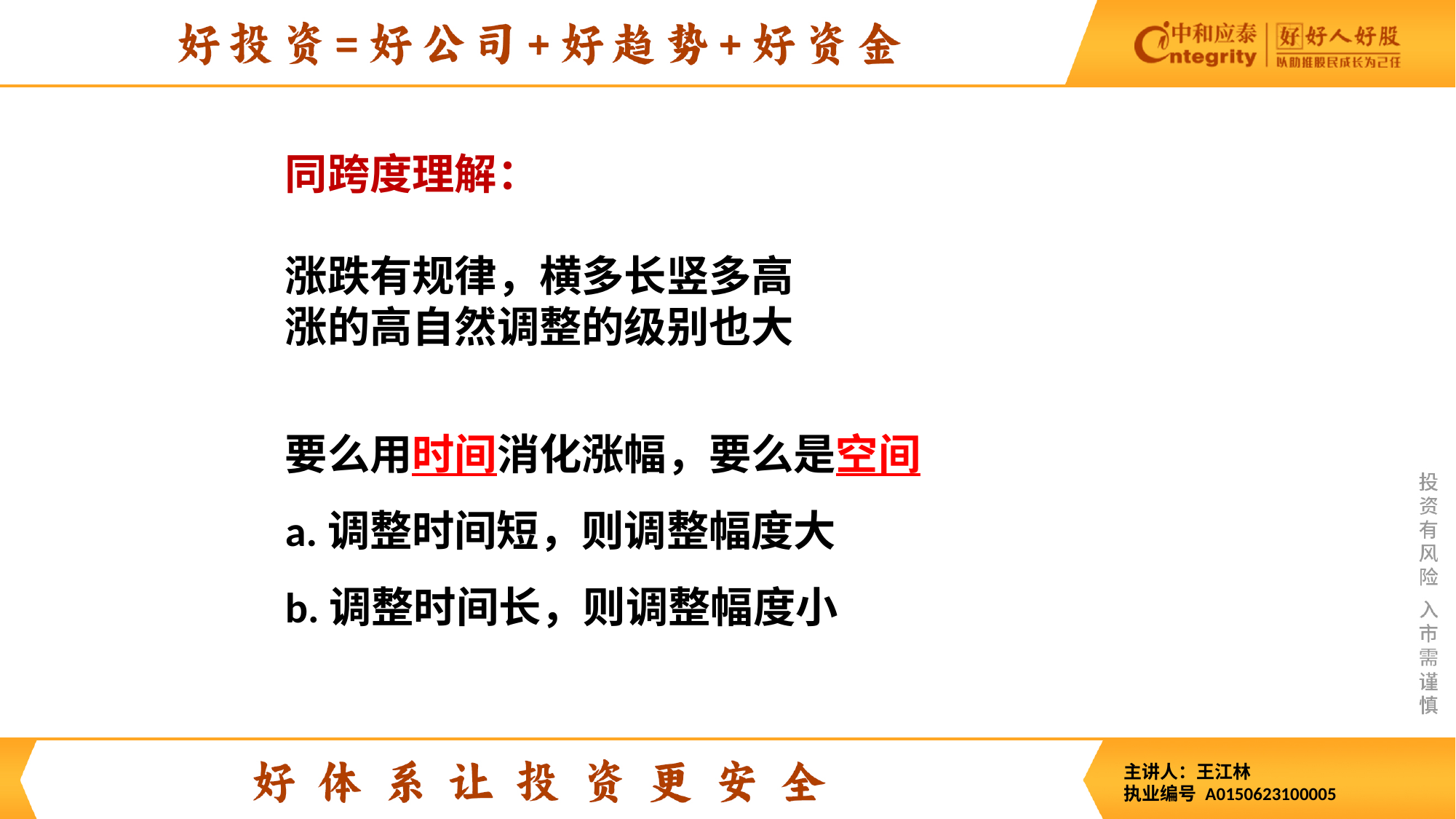

同跨度理解：
涨跌有规律，横多长竖多高
涨的高自然调整的级别也大

要么用时间消化涨幅，要么是空间
a.调整时间短，则调整幅度大
b.调整时间长，则调整幅度小

主讲人：王江林
执业编号 A0150623100005